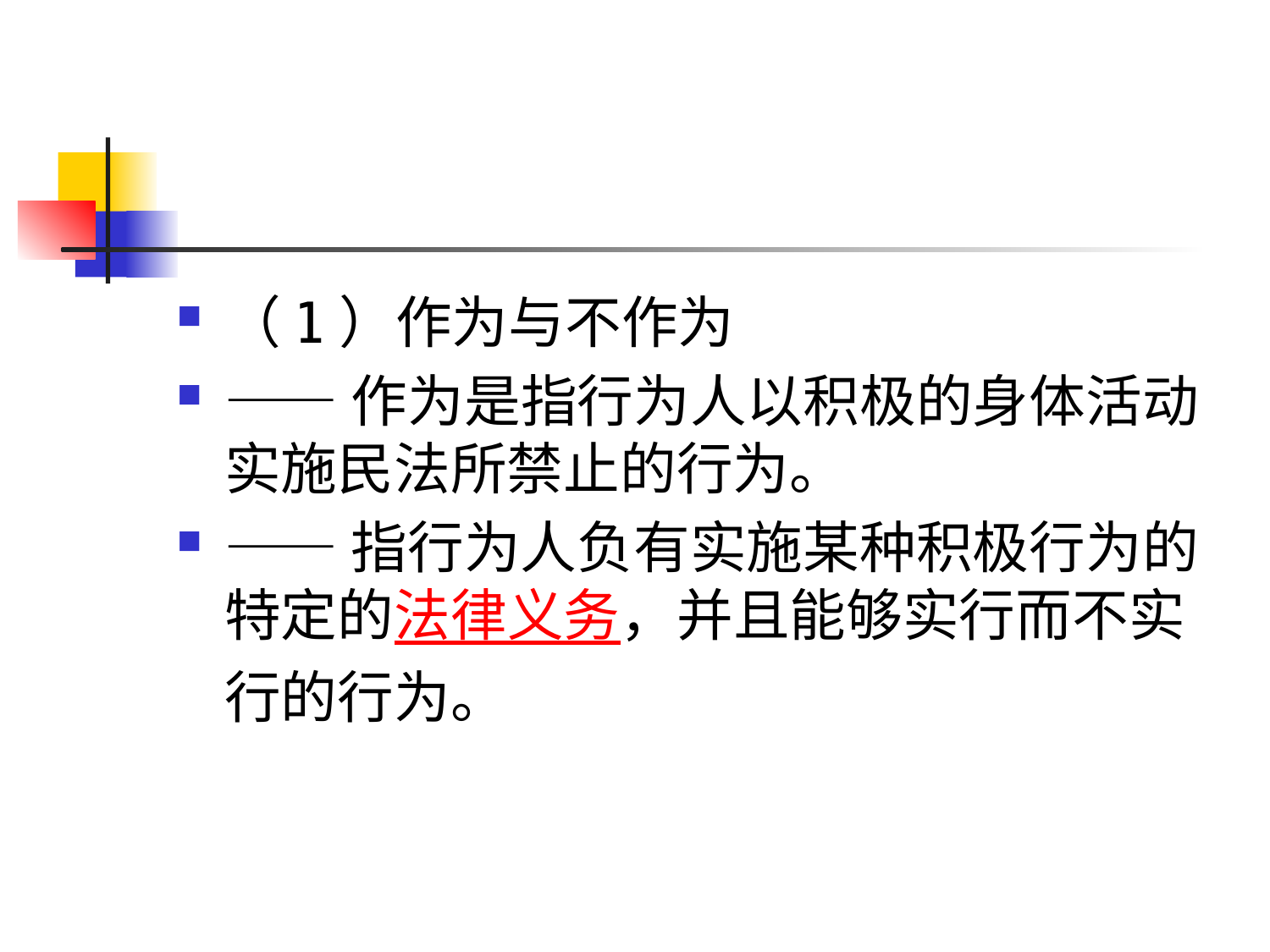

#
（1）作为与不作为
——作为是指行为人以积极的身体活动实施民法所禁止的行为。
——指行为人负有实施某种积极行为的特定的法律义务，并且能够实行而不实行的行为。